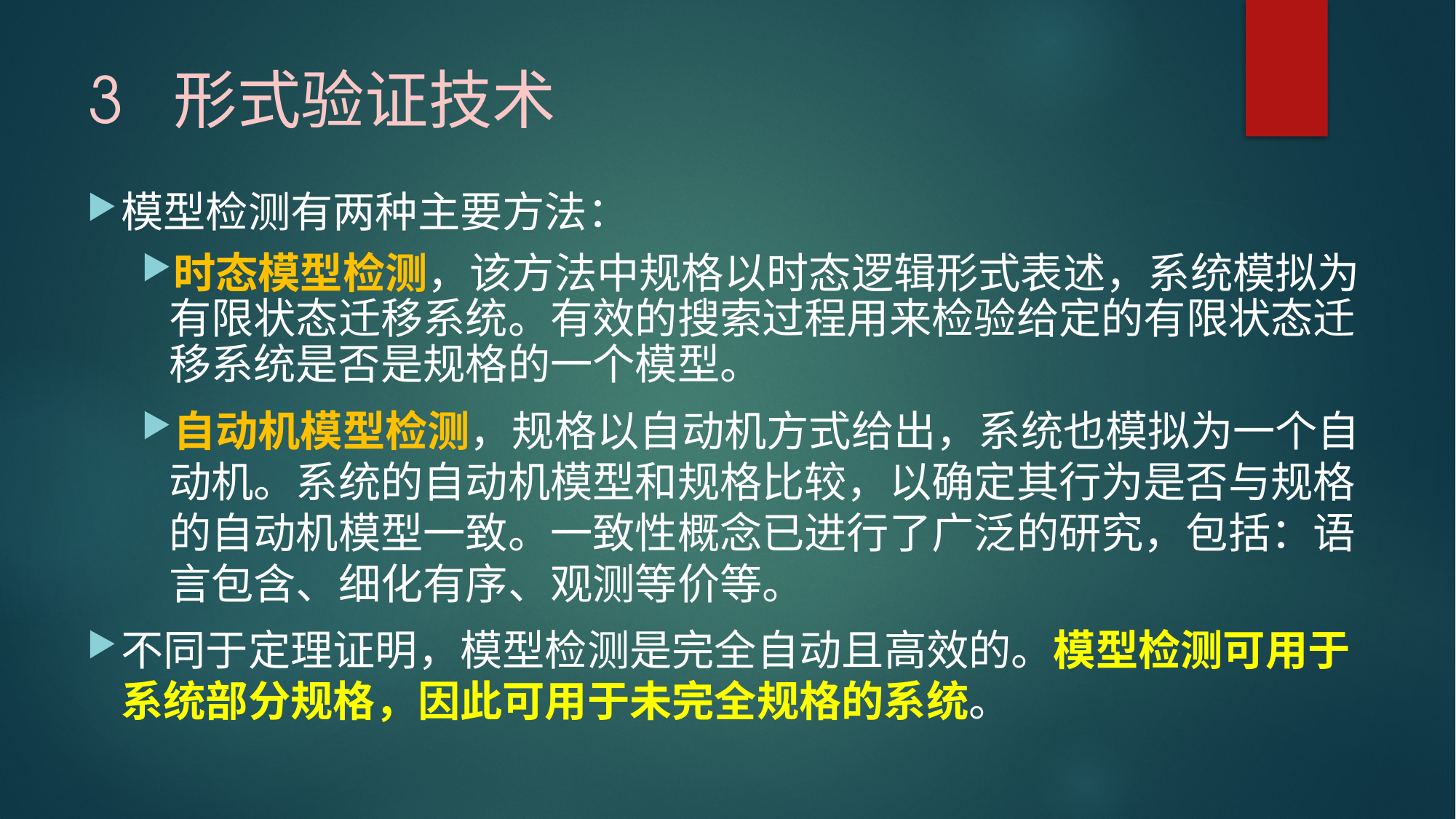

# 3  形式验证技术
模型检测有两种主要方法：
时态模型检测，该方法中规格以时态逻辑形式表述，系统模拟为有限状态迁移系统。有效的搜索过程用来检验给定的有限状态迁移系统是否是规格的一个模型。
自动机模型检测，规格以自动机方式给出，系统也模拟为一个自动机。系统的自动机模型和规格比较，以确定其行为是否与规格的自动机模型一致。一致性概念已进行了广泛的研究，包括：语言包含、细化有序、观测等价等。
不同于定理证明，模型检测是完全自动且高效的。模型检测可用于系统部分规格，因此可用于未完全规格的系统。